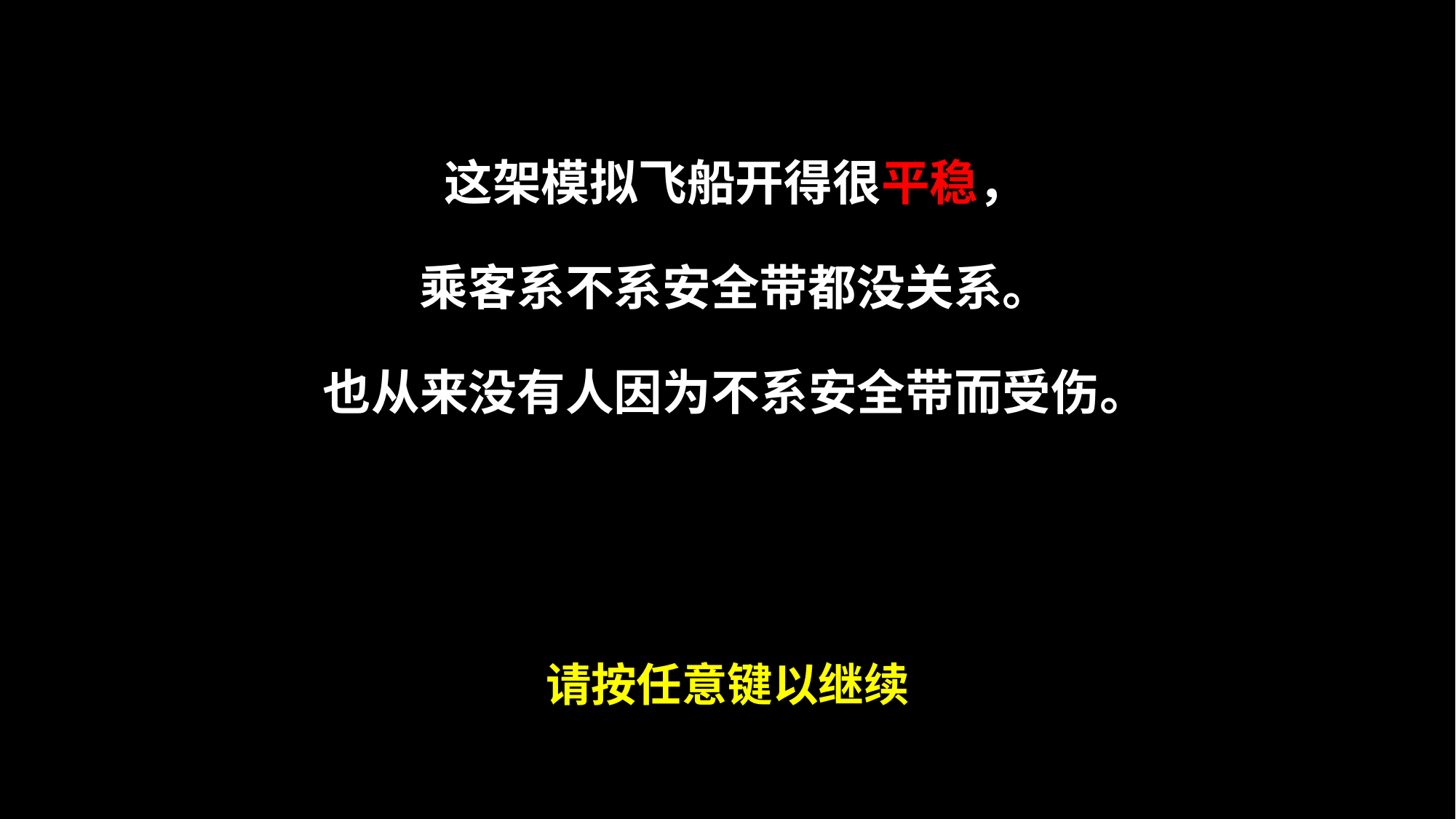

# 这架模拟飞船开得很平稳， 乘客系不系安全带都没关系。 也从来没有人因为不系安全带而受伤。
请按任意键以继续